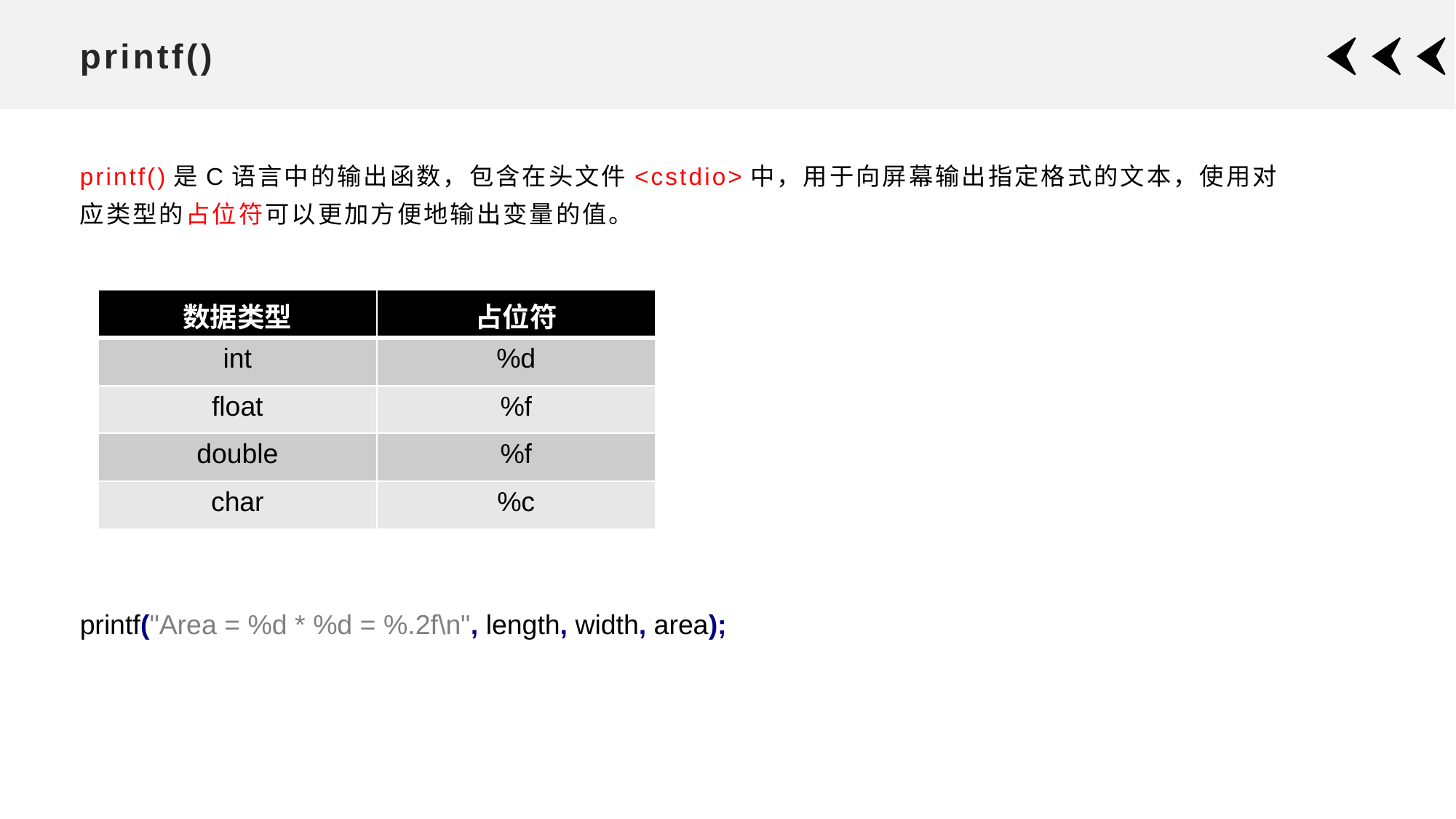

# printf()
printf()是C语言中的输出函数，包含在头文件<cstdio>中，用于向屏幕输出指定格式的文本，使用对应类型的占位符可以更加方便地输出变量的值。
| 数据类型 | 占位符 |
| --- | --- |
| int | %d |
| float | %f |
| double | %f |
| char | %c |
printf("Area = %d * %d = %.2f\n", length, width, area);